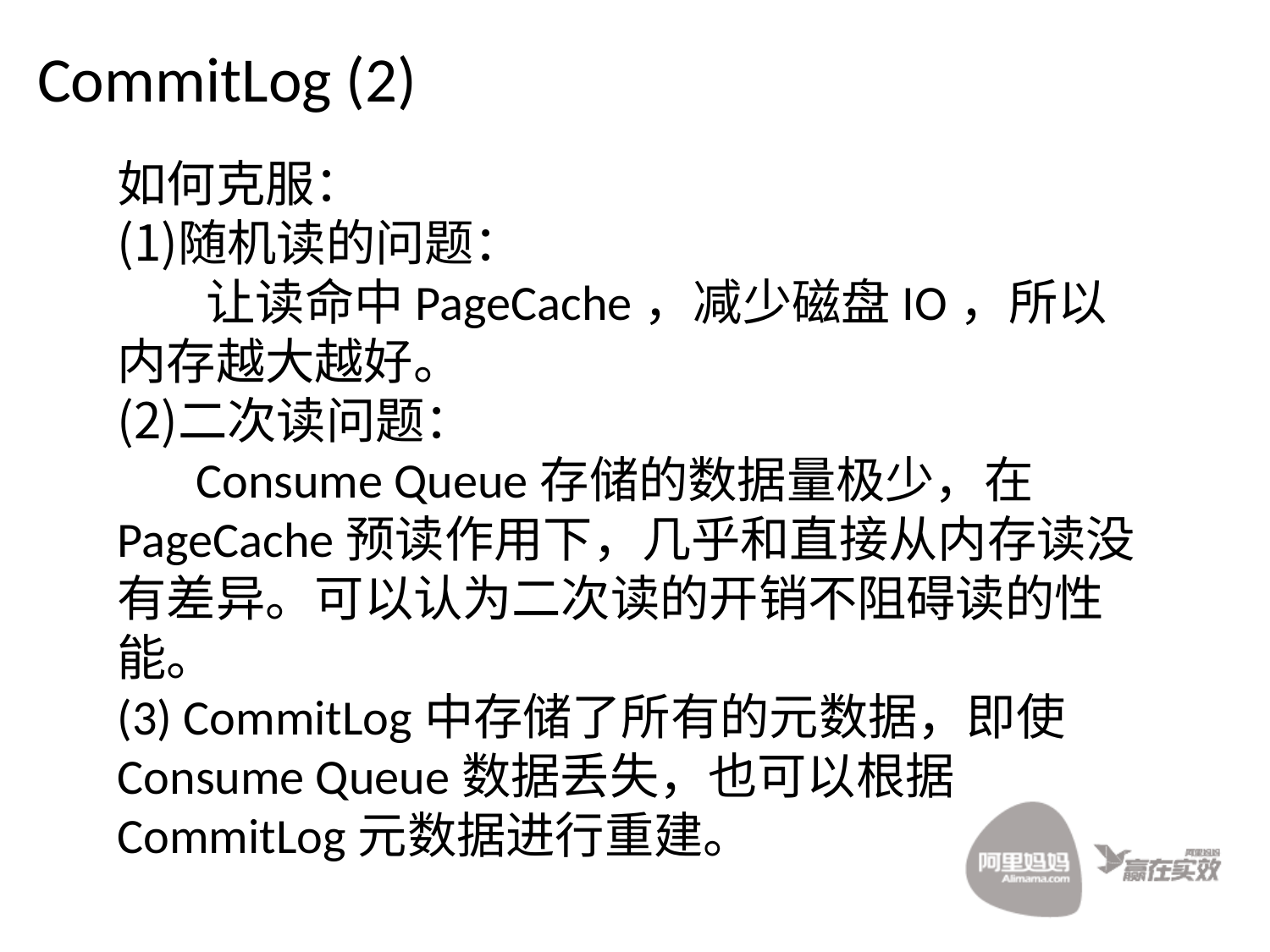

CommitLog (2)
如何克服：
随机读的问题：
       让读命中PageCache，减少磁盘IO，所以内存越大越好。
二次读问题：
       Consume Queue存储的数据量极少，在PageCache预读作用下，几乎和直接从内存读没有差异。可以认为二次读的开销不阻碍读的性能。
(3) CommitLog中存储了所有的元数据，即使Consume Queue数据丢失，也可以根据CommitLog元数据进行重建。